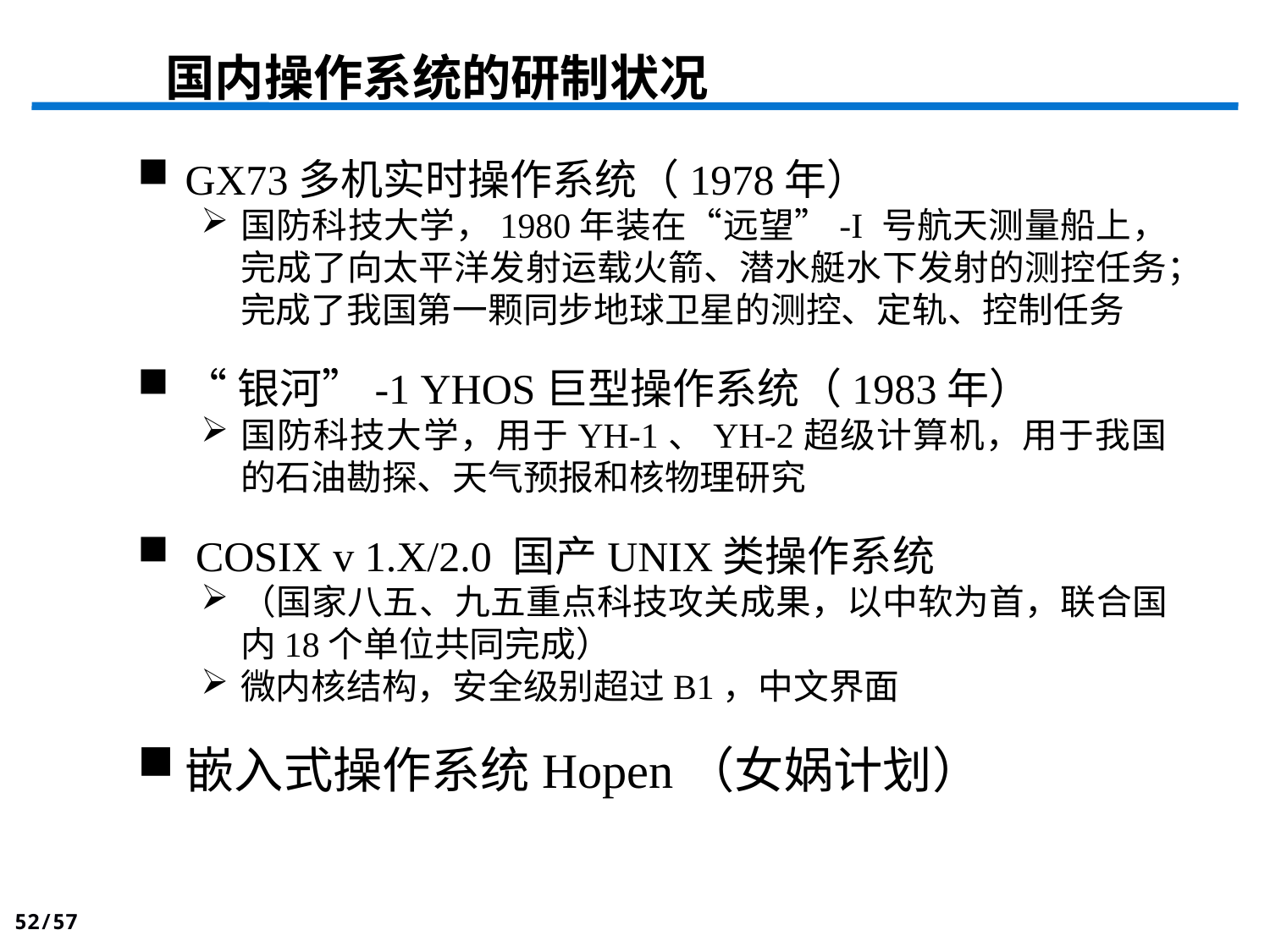

国内操作系统的研制状况
GX73多机实时操作系统（1978年）
国防科技大学，1980年装在“远望”-I 号航天测量船上，完成了向太平洋发射运载火箭、潜水艇水下发射的测控任务；完成了我国第一颗同步地球卫星的测控、定轨、控制任务
“银河”-1 YHOS巨型操作系统（1983年）
国防科技大学，用于YH-1、YH-2超级计算机，用于我国的石油勘探、天气预报和核物理研究
 COSIX v 1.X/2.0 国产UNIX类操作系统
（国家八五、九五重点科技攻关成果，以中软为首，联合国内18个单位共同完成）
微内核结构，安全级别超过B1，中文界面
嵌入式操作系统Hopen（女娲计划）